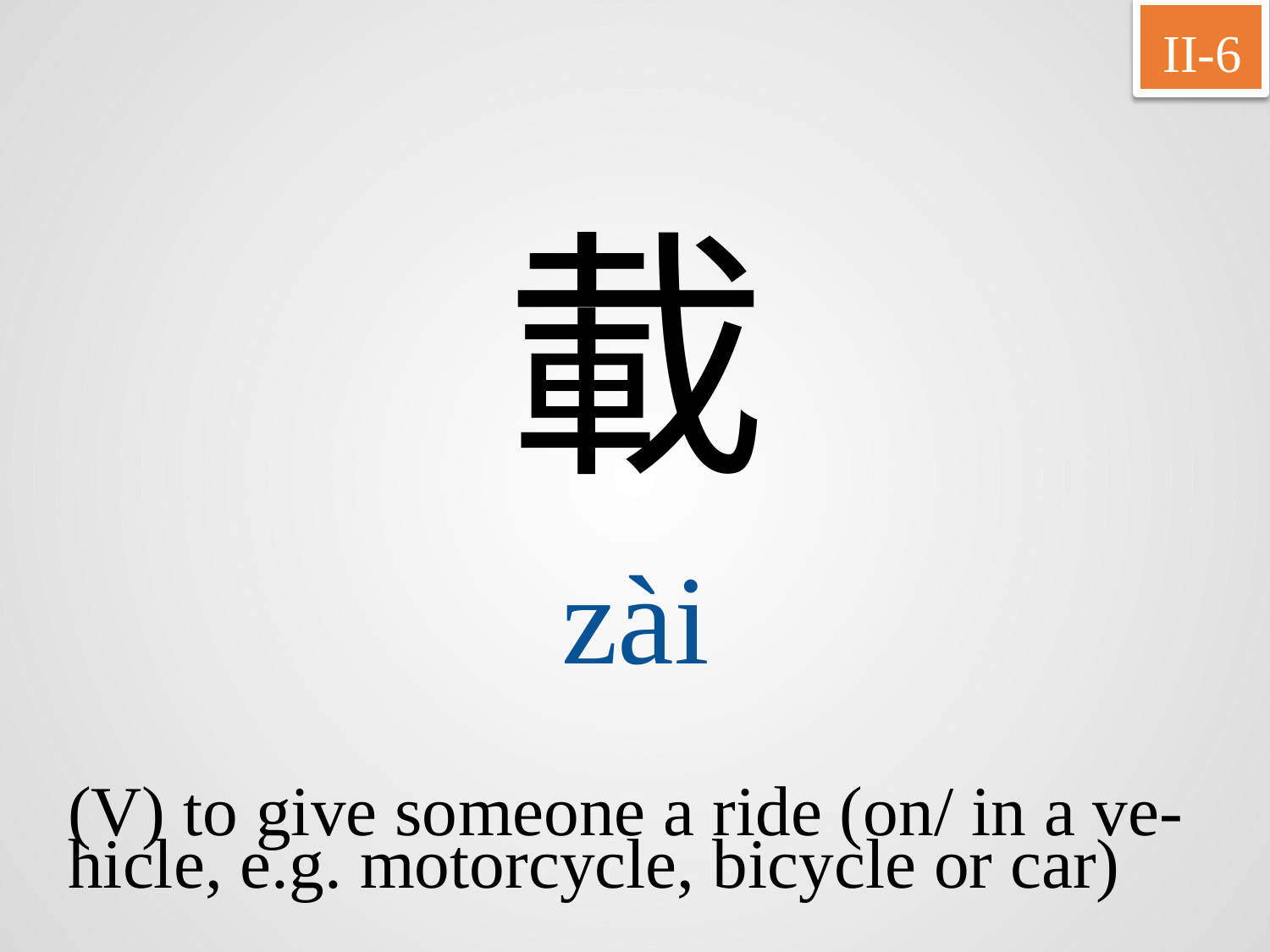

II-6

載
zài
(V) to give someone a ride (on/ in a ve-
hicle, e.g. motorcycle, bicycle or car)